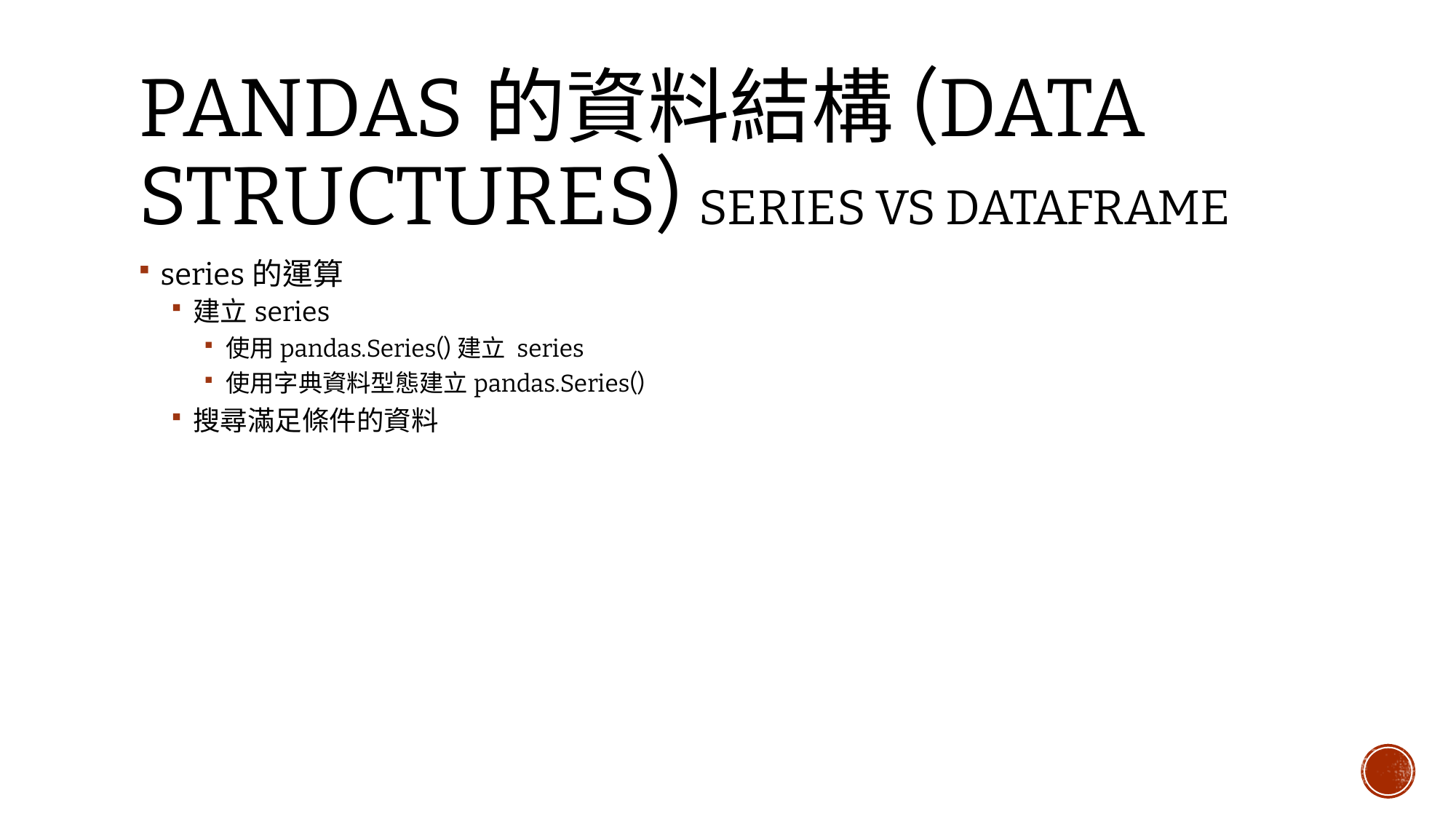

# pandas的資料結構(Data Structures) series vs DataFrame
series的運算
建立series
使用pandas.Series()建立 series
使用字典資料型態建立pandas.Series()
搜尋滿足條件的資料